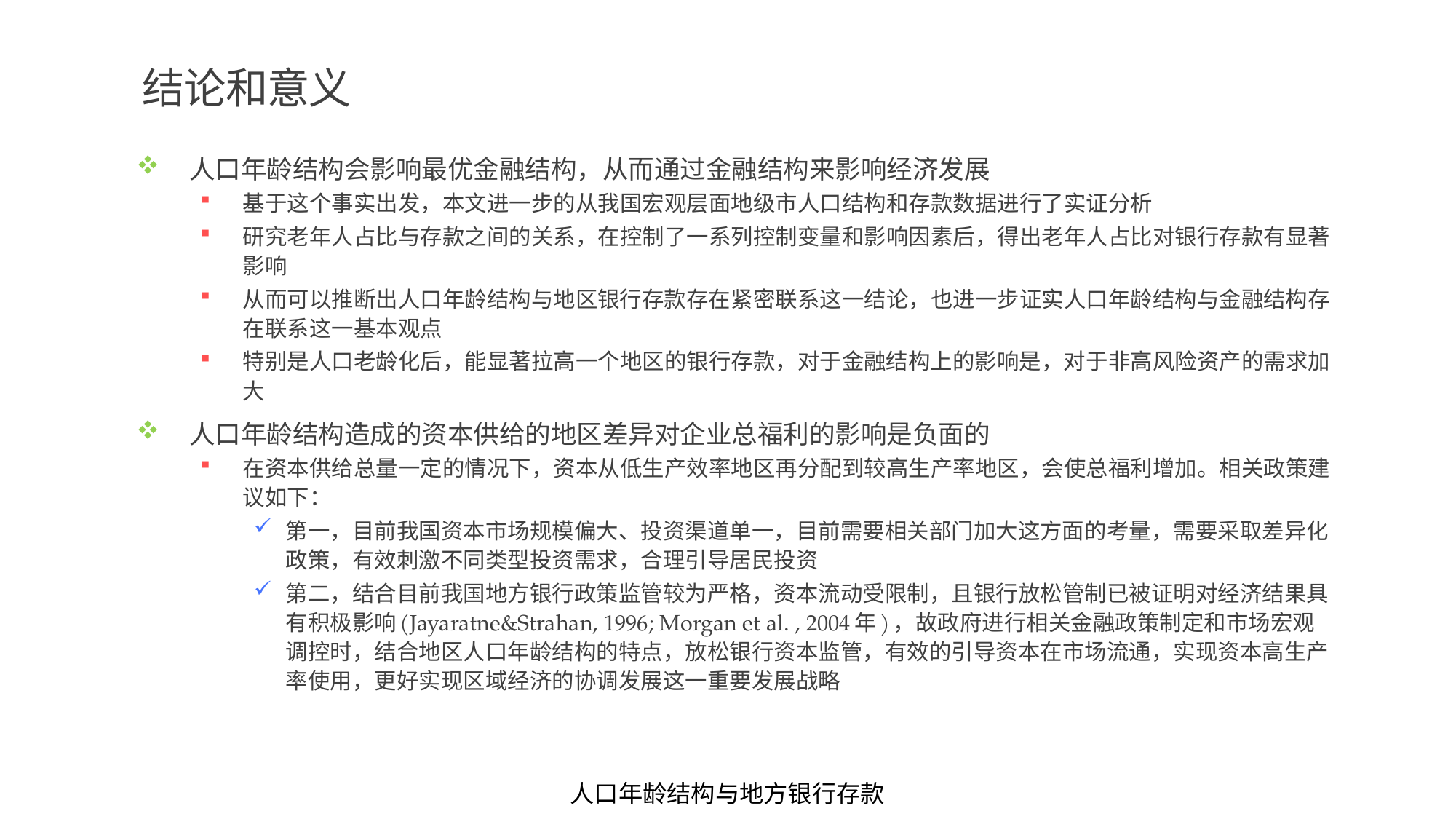

# 结论和意义
人口年龄结构会影响最优金融结构，从而通过金融结构来影响经济发展
基于这个事实出发，本文进一步的从我国宏观层面地级市人口结构和存款数据进行了实证分析
研究老年人占比与存款之间的关系，在控制了一系列控制变量和影响因素后，得出老年人占比对银行存款有显著影响
从而可以推断出人口年龄结构与地区银行存款存在紧密联系这一结论，也进一步证实人口年龄结构与金融结构存在联系这一基本观点
特别是人口老龄化后，能显著拉高一个地区的银行存款，对于金融结构上的影响是，对于非高风险资产的需求加大
人口年龄结构造成的资本供给的地区差异对企业总福利的影响是负面的
在资本供给总量一定的情况下，资本从低生产效率地区再分配到较高生产率地区，会使总福利增加。相关政策建议如下：
第一，目前我国资本市场规模偏大、投资渠道单一，目前需要相关部门加大这方面的考量，需要采取差异化政策，有效刺激不同类型投资需求，合理引导居民投资
第二，结合目前我国地方银行政策监管较为严格，资本流动受限制，且银行放松管制已被证明对经济结果具有积极影响(Jayaratne&Strahan, 1996; Morgan et al. , 2004年)，故政府进行相关金融政策制定和市场宏观调控时，结合地区人口年龄结构的特点，放松银行资本监管，有效的引导资本在市场流通，实现资本高生产率使用，更好实现区域经济的协调发展这一重要发展战略
人口年龄结构与地方银行存款